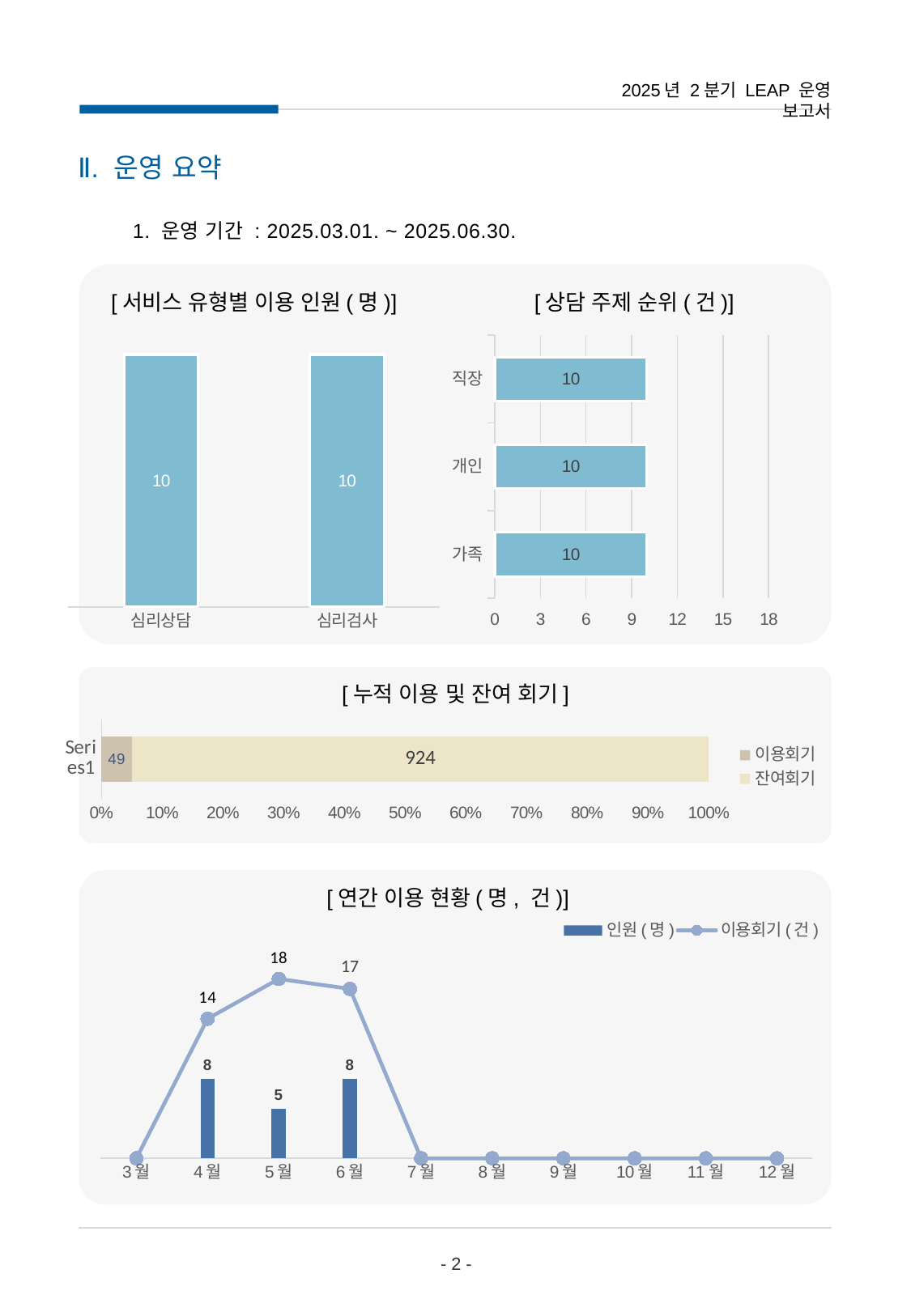

2025년 2분기 LEAP 운영 보고서

Ⅱ. 운영 요약
 1. 운영 기간 : 2025.03.01. ~ 2025.06.30.

[상담 주제 순위(건)]
[서비스 유형별 이용 인원(명)]

### Chart

| Category | 이용자 |
|---|---|
| 심리상담 | 10.0 |
| 심리검사 | 10.0 |

### Chart

| Category | 주제 |
|---|---|
| 가족 | 10.0 |
| 개인 | 10.0 |
| 직장 | 10.0 |
[누적 이용 및 잔여 회기]

### Chart

| Category | 이용회기 | 잔여회기 |
|---|---|---|
|  | 49.0 | 924.0 |
[연간 이용 현황(명, 건)]

### Chart

| Category | 인원(명) | 이용회기(건) |
|---|---|---|
| 3월 | 0.0 | 0.0 |
| 4월 | 8.0 | 14.0 |
| 5월 | 5.0 | 18.0 |
| 6월 | 8.0 | 17.0 |
| 7월 | 0.0 | 0.0 |
| 8월 | 0.0 | 0.0 |
| 9월 | 0.0 | 0.0 |
| 10월 | 0.0 | 0.0 |
| 11월 | 0.0 | 0.0 |
| 12월 | 0.0 | 0.0 |
- 2 -